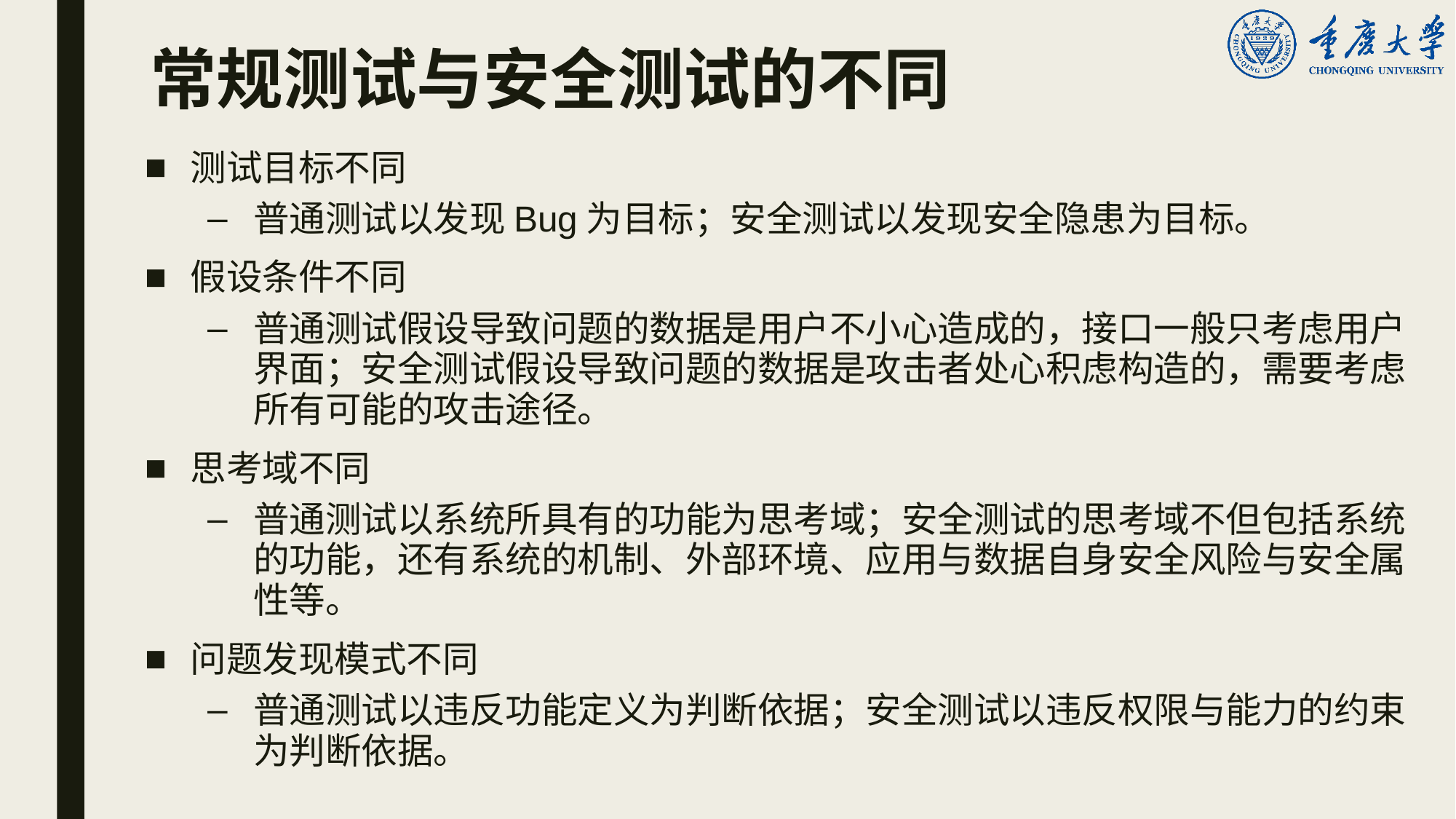

# 常规测试与安全测试的不同
测试目标不同
普通测试以发现Bug为目标；安全测试以发现安全隐患为目标。
假设条件不同
普通测试假设导致问题的数据是用户不小心造成的，接口一般只考虑用户界面；安全测试假设导致问题的数据是攻击者处心积虑构造的，需要考虑所有可能的攻击途径。
思考域不同
普通测试以系统所具有的功能为思考域；安全测试的思考域不但包括系统的功能，还有系统的机制、外部环境、应用与数据自身安全风险与安全属性等。
问题发现模式不同
普通测试以违反功能定义为判断依据；安全测试以违反权限与能力的约束为判断依据。